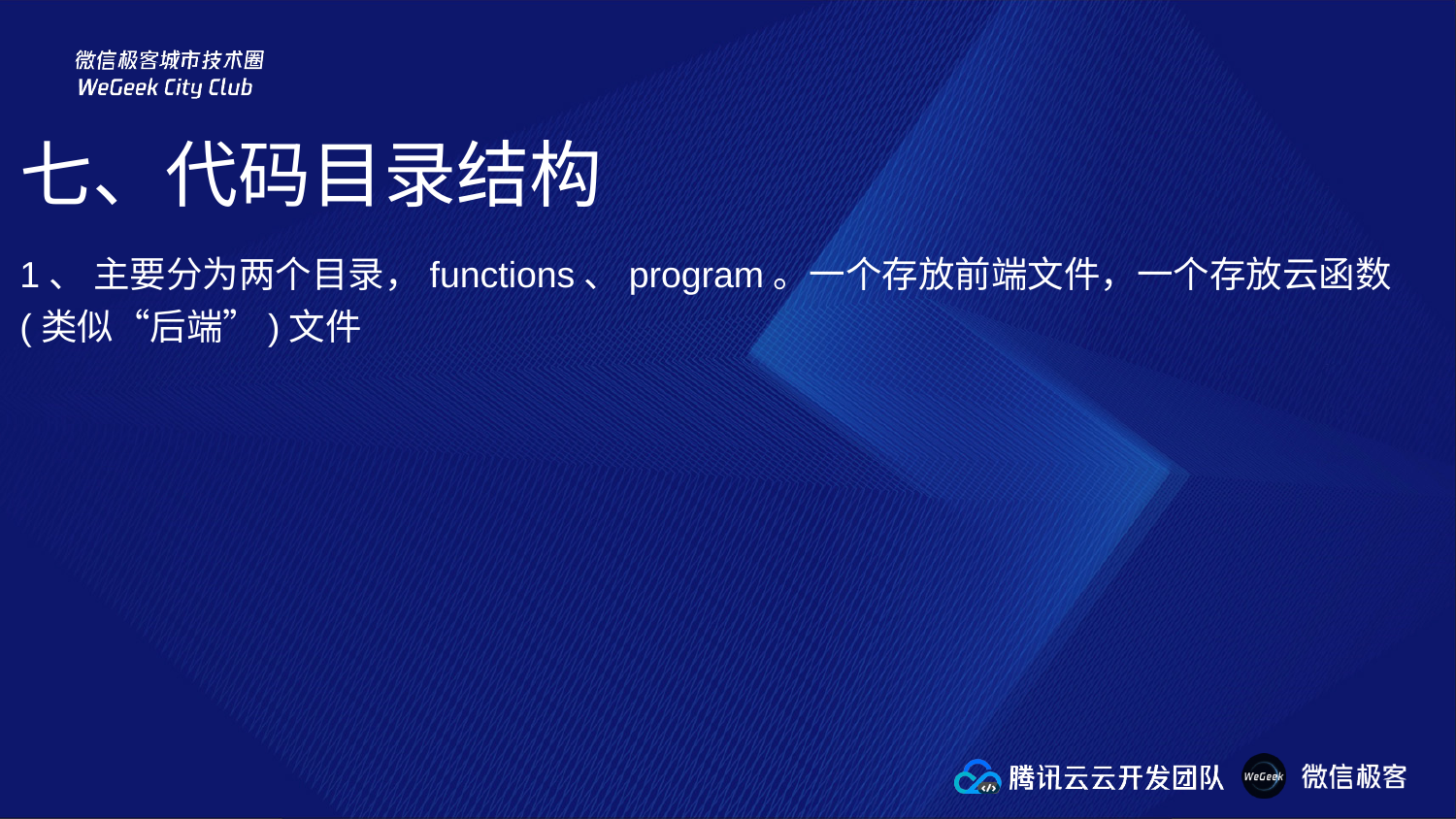

# 七、代码目录结构
1、 主要分为两个目录，functions、program。一个存放前端文件，一个存放云函数(类似“后端”)文件